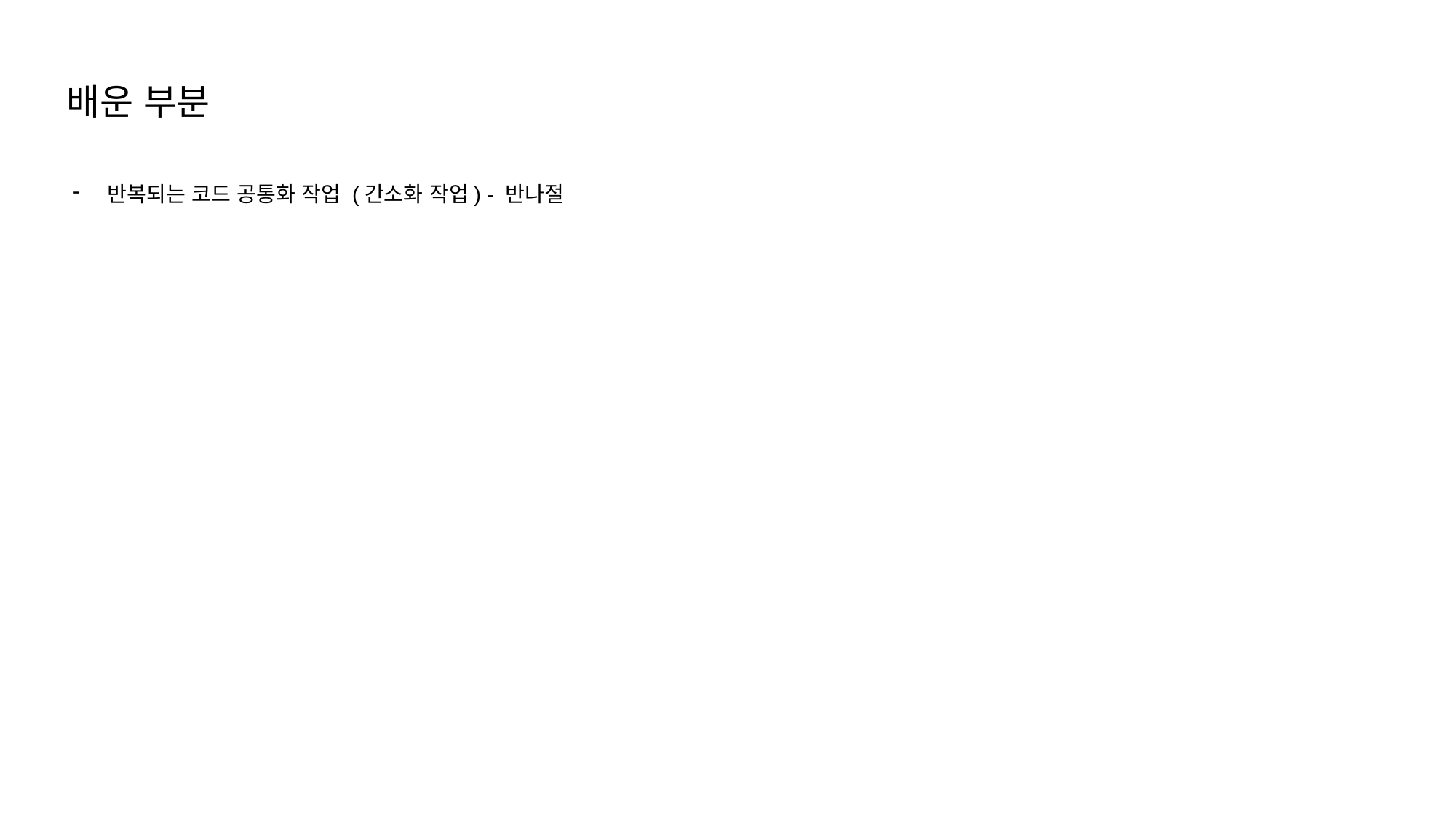

배운 부분
반복되는 코드 공통화 작업 (간소화 작업) - 반나절